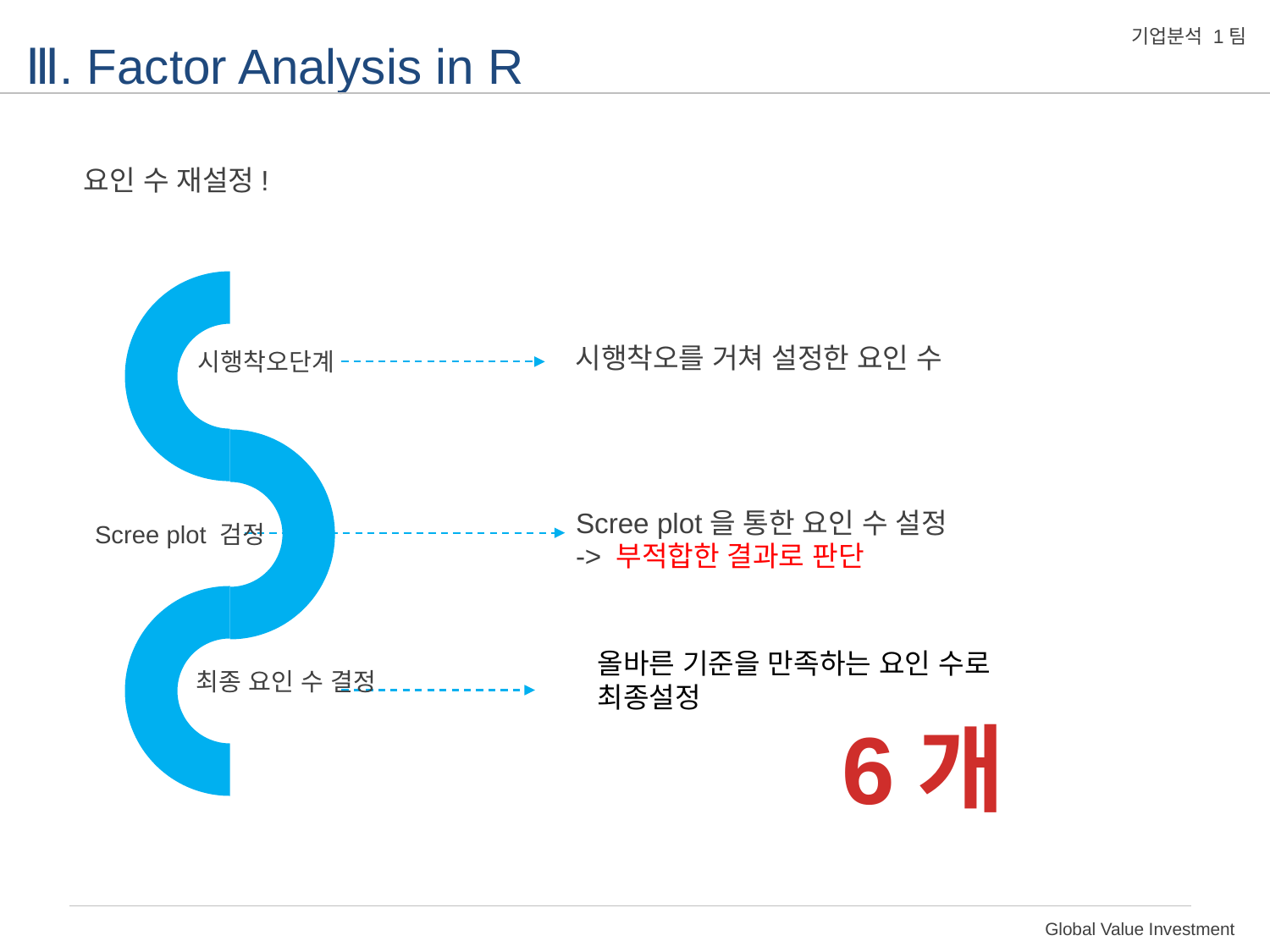

Ⅲ. Factor Analysis in R
기업분석 1팀
요인 수 재설정!

시행착오를 거쳐 설정한 요인 수
시행착오단계

Scree plot을 통한 요인 수 설정
-> 부적합한 결과로 판단
Scree plot 검정
올바른 기준을 만족하는 요인 수로 최종설정
최종 요인 수 결정
6개
Global Value Investment